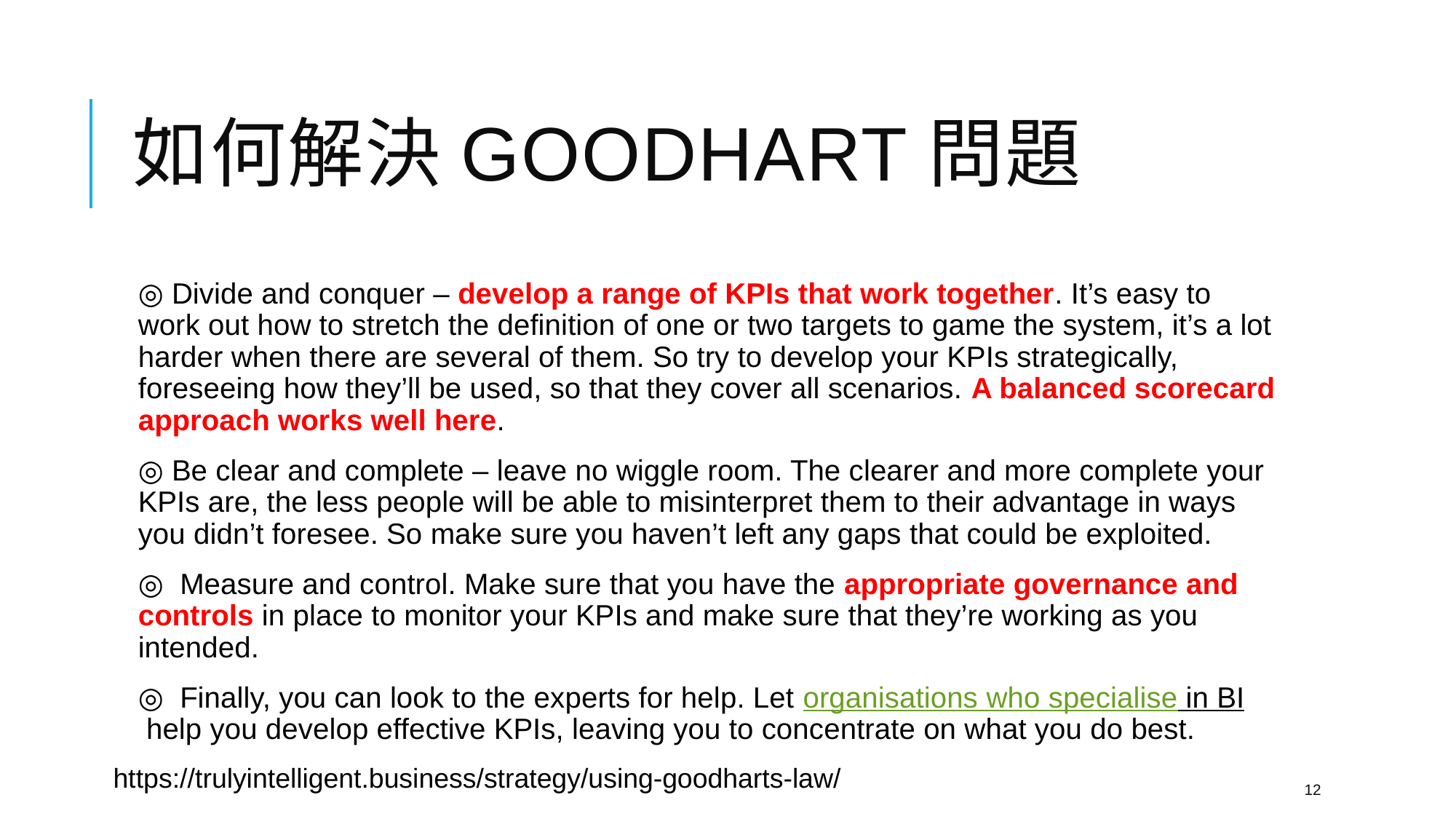

# 如何解決Goodhart問題
◎ Divide and conquer – develop a range of KPIs that work together. It’s easy to work out how to stretch the definition of one or two targets to game the system, it’s a lot harder when there are several of them. So try to develop your KPIs strategically, foreseeing how they’ll be used, so that they cover all scenarios. A balanced scorecard approach works well here.
◎ Be clear and complete – leave no wiggle room. The clearer and more complete your KPIs are, the less people will be able to misinterpret them to their advantage in ways you didn’t foresee. So make sure you haven’t left any gaps that could be exploited.
◎  Measure and control. Make sure that you have the appropriate governance and controls in place to monitor your KPIs and make sure that they’re working as you intended.
◎  Finally, you can look to the experts for help. Let organisations who specialise in BI help you develop effective KPIs, leaving you to concentrate on what you do best.

https://trulyintelligent.business/strategy/using-goodharts-law/
12